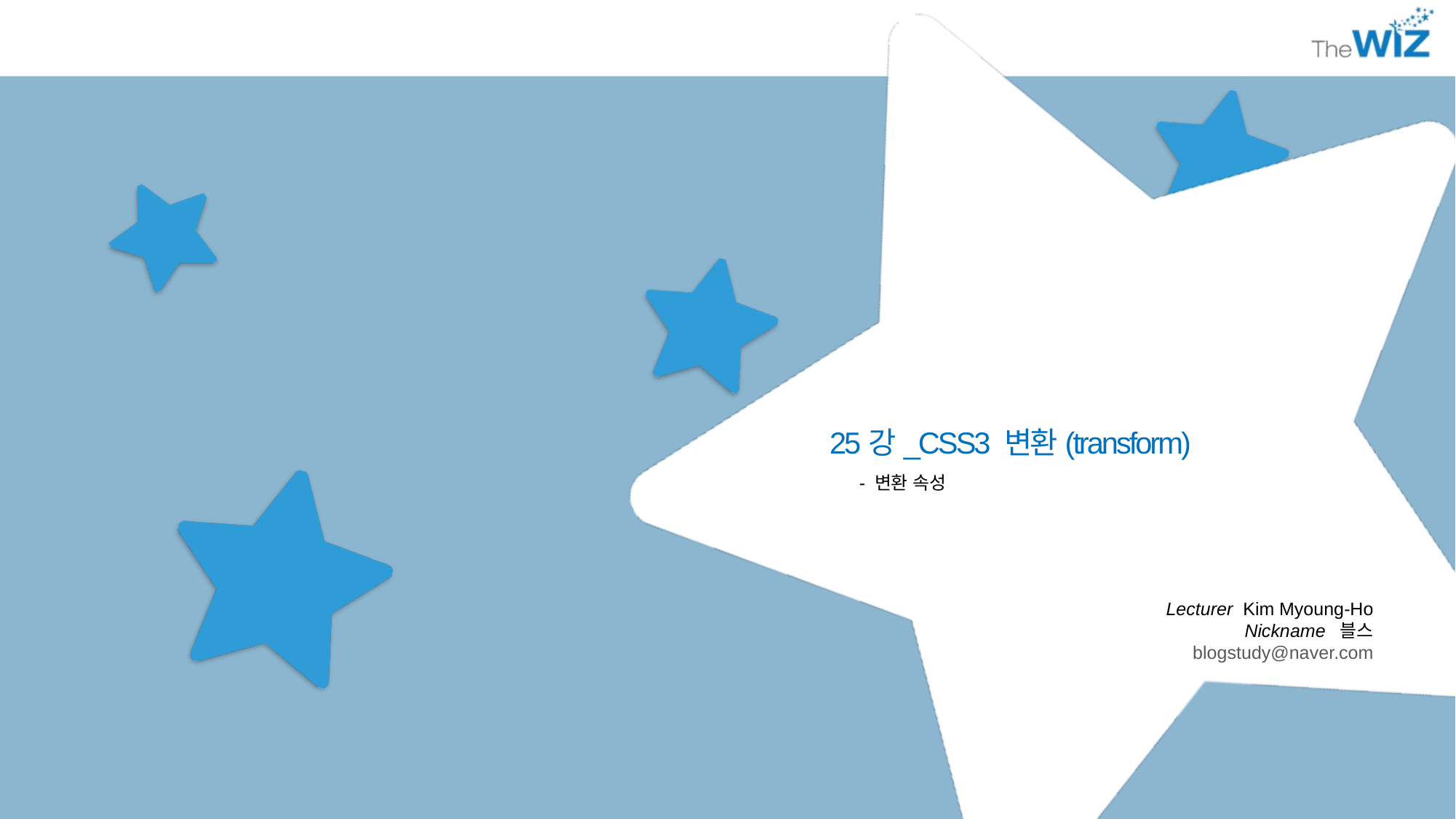

25강_CSS3 변환(transform)
- 변환 속성
Lecturer  Kim Myoung-Ho
Nickname  블스
blogstudy@naver.com